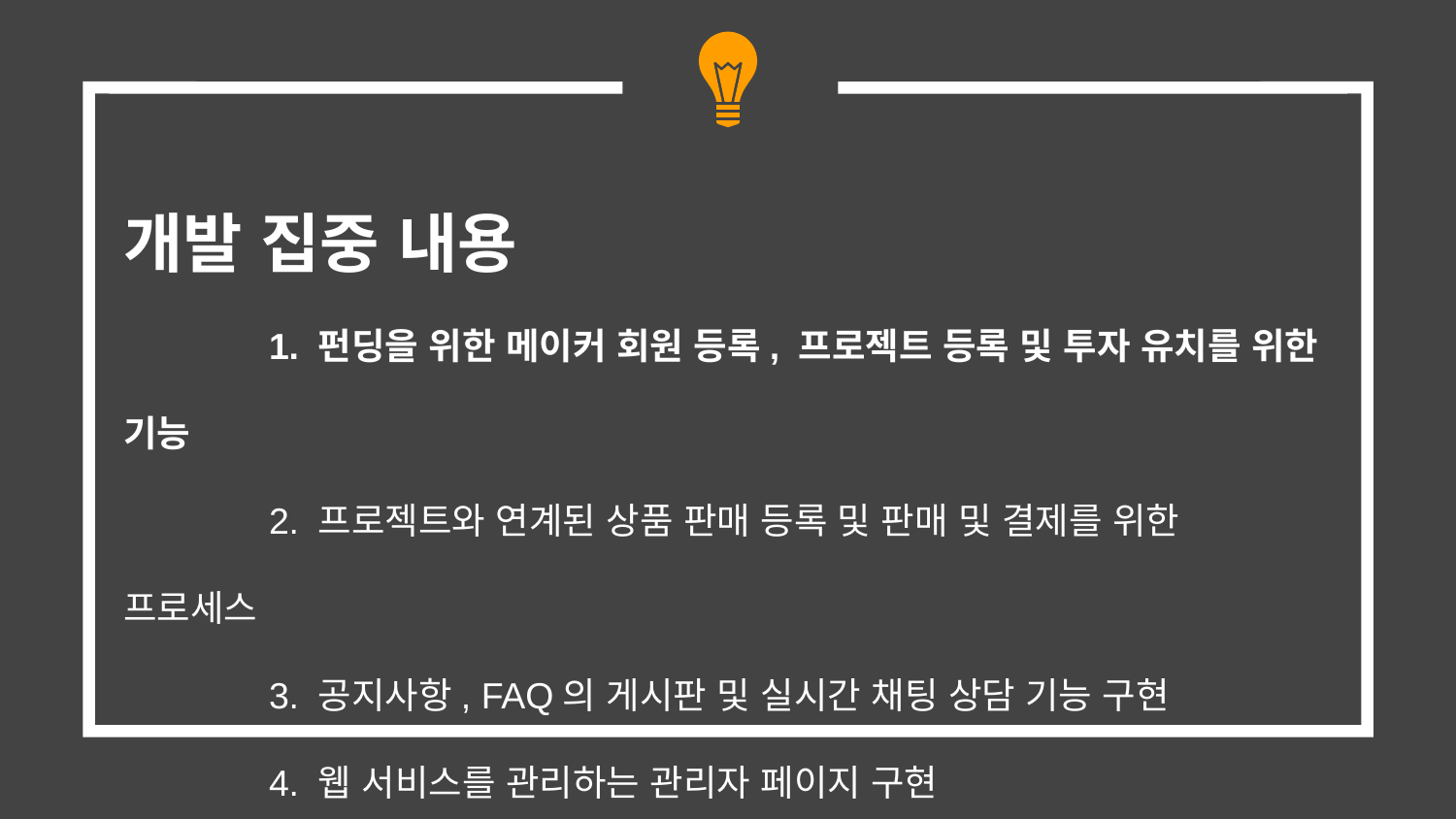

개발 집중 내용
	1. 펀딩을 위한 메이커 회원 등록, 프로젝트 등록 및 투자 유치를 위한 기능
	2. 프로젝트와 연계된 상품 판매 등록 및 판매 및 결제를 위한 프로세스
	3. 공지사항, FAQ의 게시판 및 실시간 채팅 상담 기능 구현
	4. 웹 서비스를 관리하는 관리자 페이지 구현